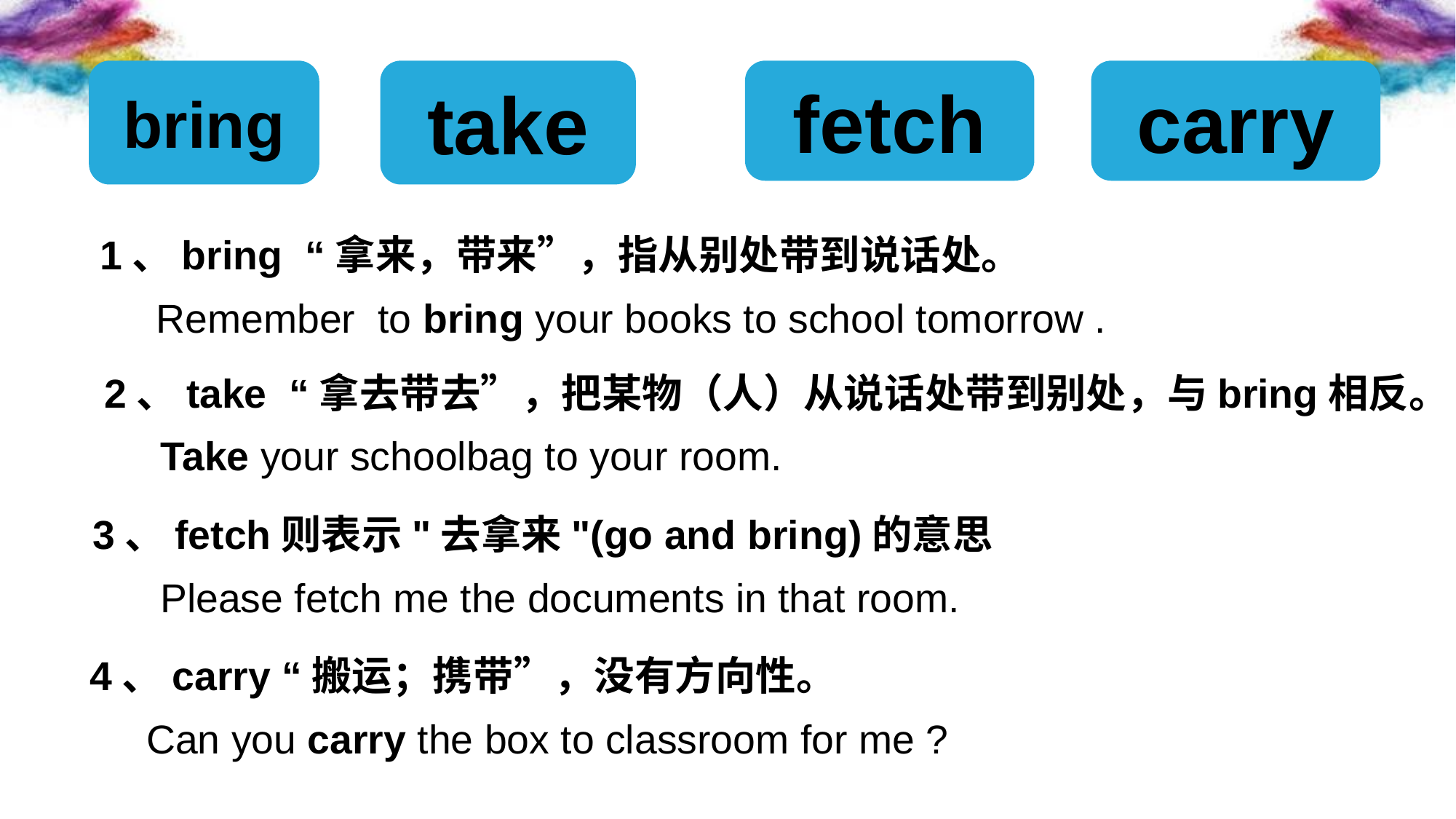

bring
take
fetch
carry
1、bring  “拿来，带来”，指从别处带到说话处。
     Remember  to bring your books to school tomorrow .
2、take  “拿去带去”，把某物（人）从说话处带到别处，与bring相反。
     Take your schoolbag to your room.
3、fetch则表示"去拿来"(go and bring)的意思
      Please fetch me the documents in that room.
4、carry “搬运；携带”，没有方向性。
     Can you carry the box to classroom for me ?